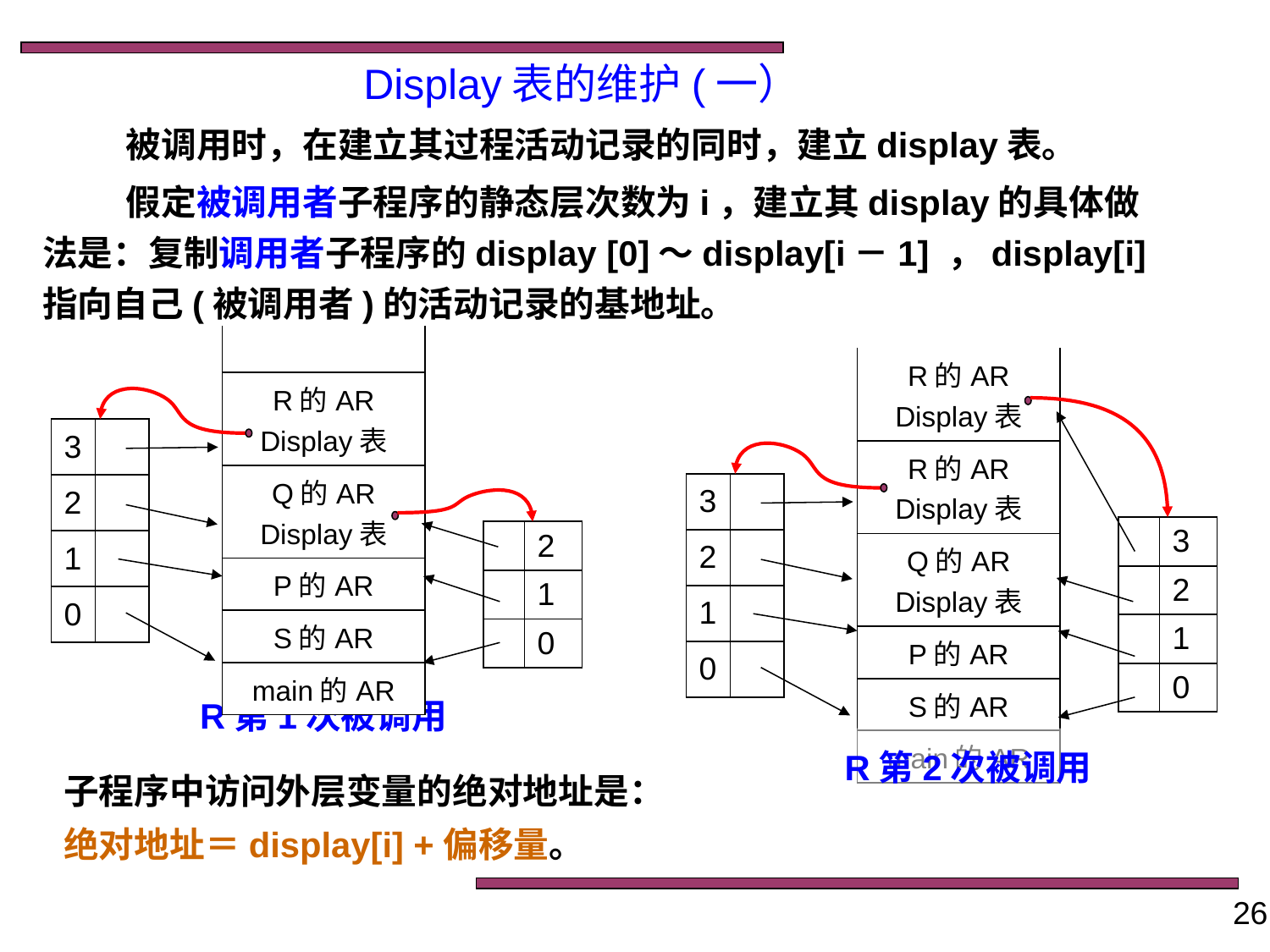

Display表的维护(一）
被调用时，在建立其过程活动记录的同时，建立display表。
假定被调用者子程序的静态层次数为i，建立其display的具体做法是：复制调用者子程序的display [0]～display[i－1] ，display[i]指向自己(被调用者)的活动记录的基地址。
|  |
| --- |
| R的AR Display表 |
| Q的AR Display表 |
| P的AR |
| S的AR |
| main的AR |
| R的AR Display表 |
| --- |
| R的AR Display表 |
| Q的AR Display表 |
| P的AR |
| S的AR |
| main的AR |

| 3 |  |
| --- | --- |
| 2 |  |
| 1 |  |
| 0 |  |

| 3 |  |
| --- | --- |
| 2 |  |
| 1 |  |
| 0 |  |

|  | 3 |
| --- | --- |
|  | 2 |
|  | 1 |
|  | 0 |
|  | 2 |
| --- | --- |
|  | 1 |
|  | 0 |
R第1次被调用
R第2次被调用
子程序中访问外层变量的绝对地址是：
绝对地址＝display[i] +偏移量。
26